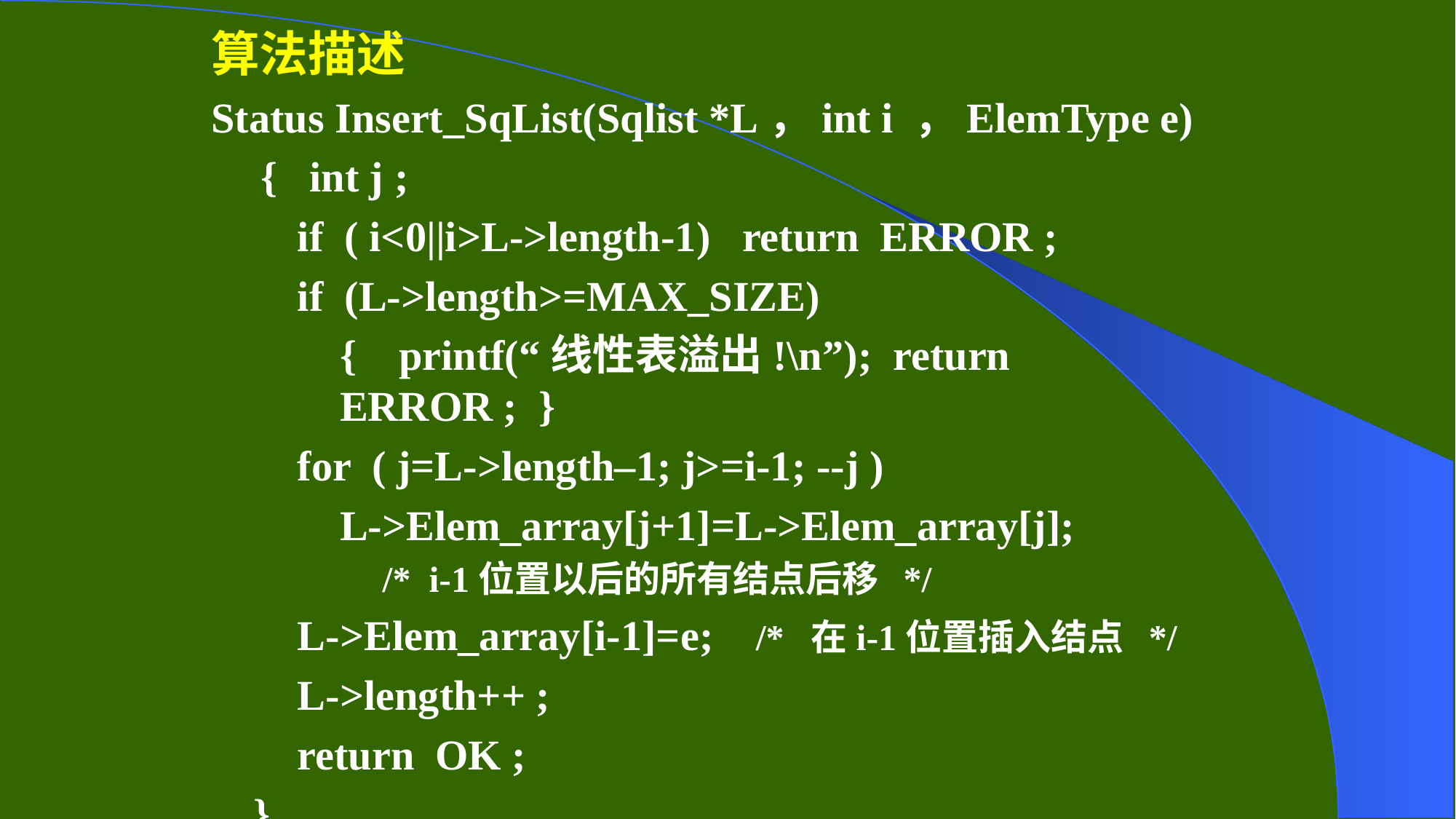

算法描述
Status Insert_SqList(Sqlist *L，int i ，ElemType e)
 {   int j ;
if  ( i<0||i>L->length-1)   return  ERROR ;
if  (L->length>=MAX_SIZE)
{    printf(“线性表溢出!\n”);  return  ERROR ;  }
for  ( j=L->length–1; j>=i-1; --j )
L->Elem_array[j+1]=L->Elem_array[j];
/*  i-1位置以后的所有结点后移  */
L->Elem_array[i-1]=e;    /*  在i-1位置插入结点  */
L->length++ ;
return  OK ;
}